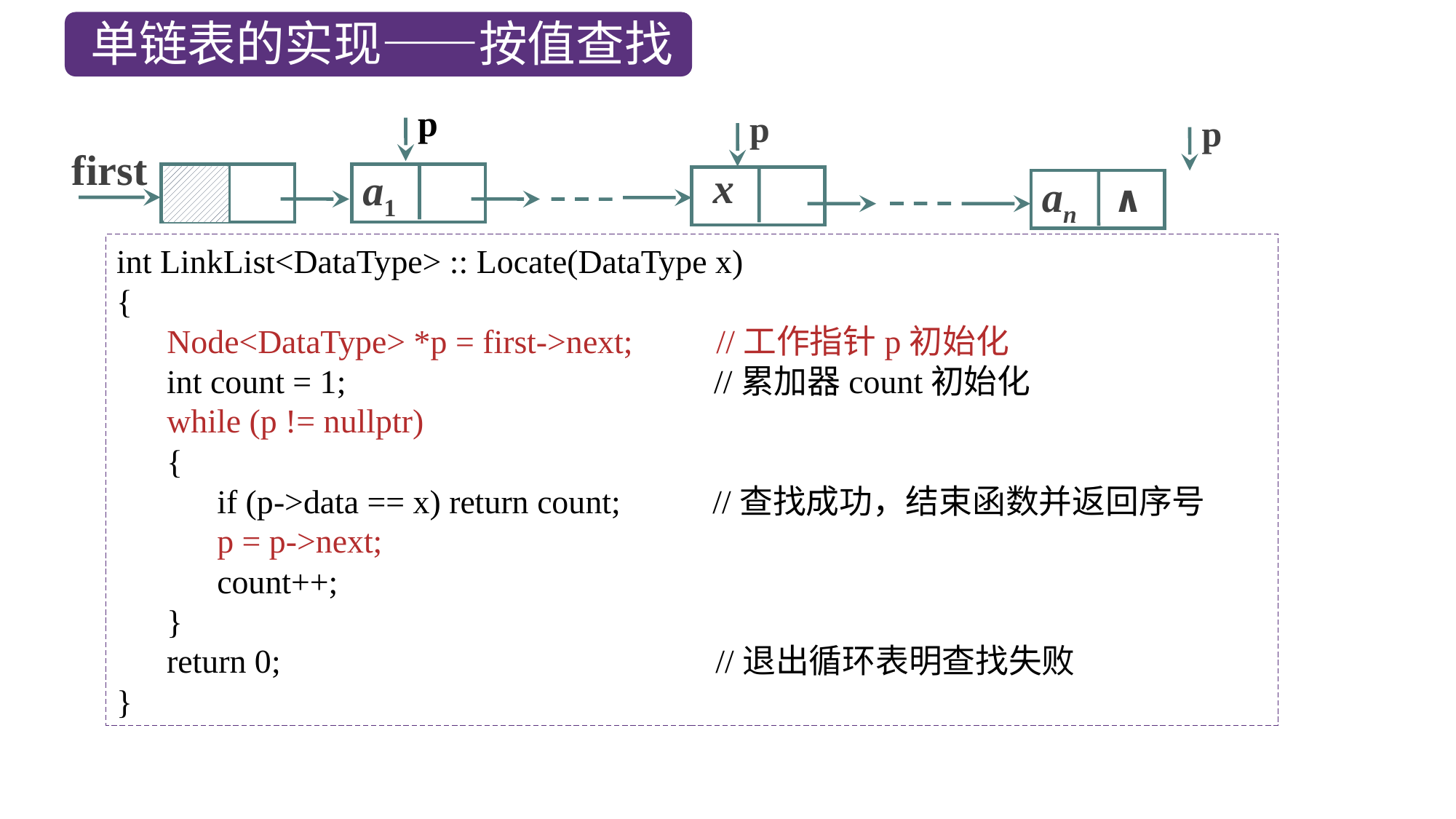

单链表的实现——按值查找

p

p

p

first

a1

 x

∧
an

int LinkList<DataType> :: Locate(DataType x)
{
      Node<DataType> *p = first->next;          //工作指针p初始化
      int count = 1;                                            //累加器count初始化
      while (p != nullptr)
      {
            if (p->data == x) return count;           //查找成功，结束函数并返回序号
            p = p->next;
            count++;
      }
      return 0;                                                    //退出循环表明查找失败
}